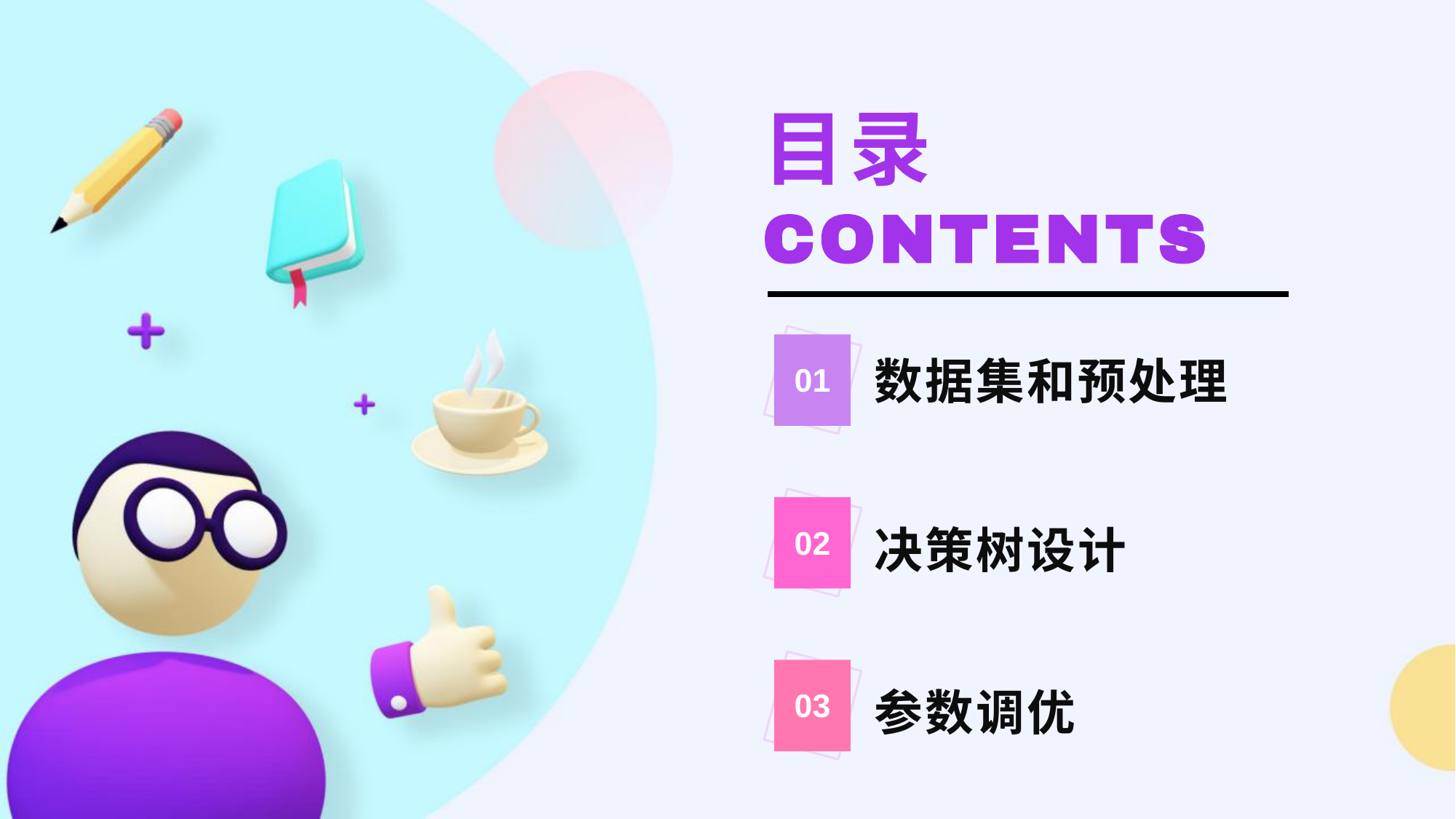

目录 CONTENTS

数据集和预处理

01
决策树设计

02
参数调优

03